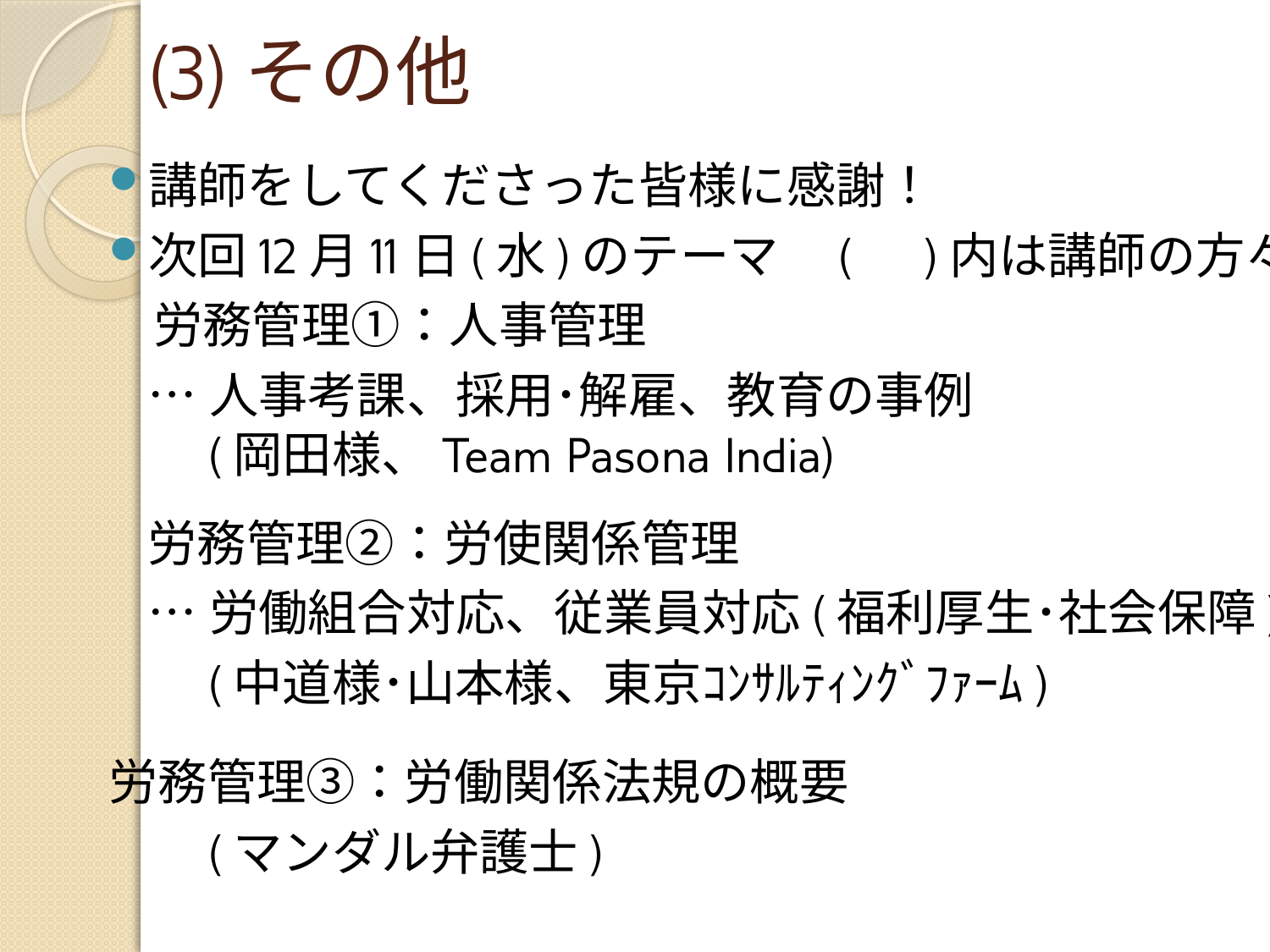

# (3)その他
講師をしてくださった皆様に感謝！
次回12月11日(水)のテーマ　(　)内は講師の方々
   労務管理①：人事管理
	…人事考課、採用･解雇、教育の事例
　(岡田様、Team Pasona India)
労務管理②：労使関係管理
	…労働組合対応、従業員対応(福利厚生･社会保障)
	　(中道様･山本様、東京ｺﾝｻﾙﾃｨﾝｸﾞﾌｧｰﾑ)

労務管理③：労働関係法規の概要
	　(マンダル弁護士)